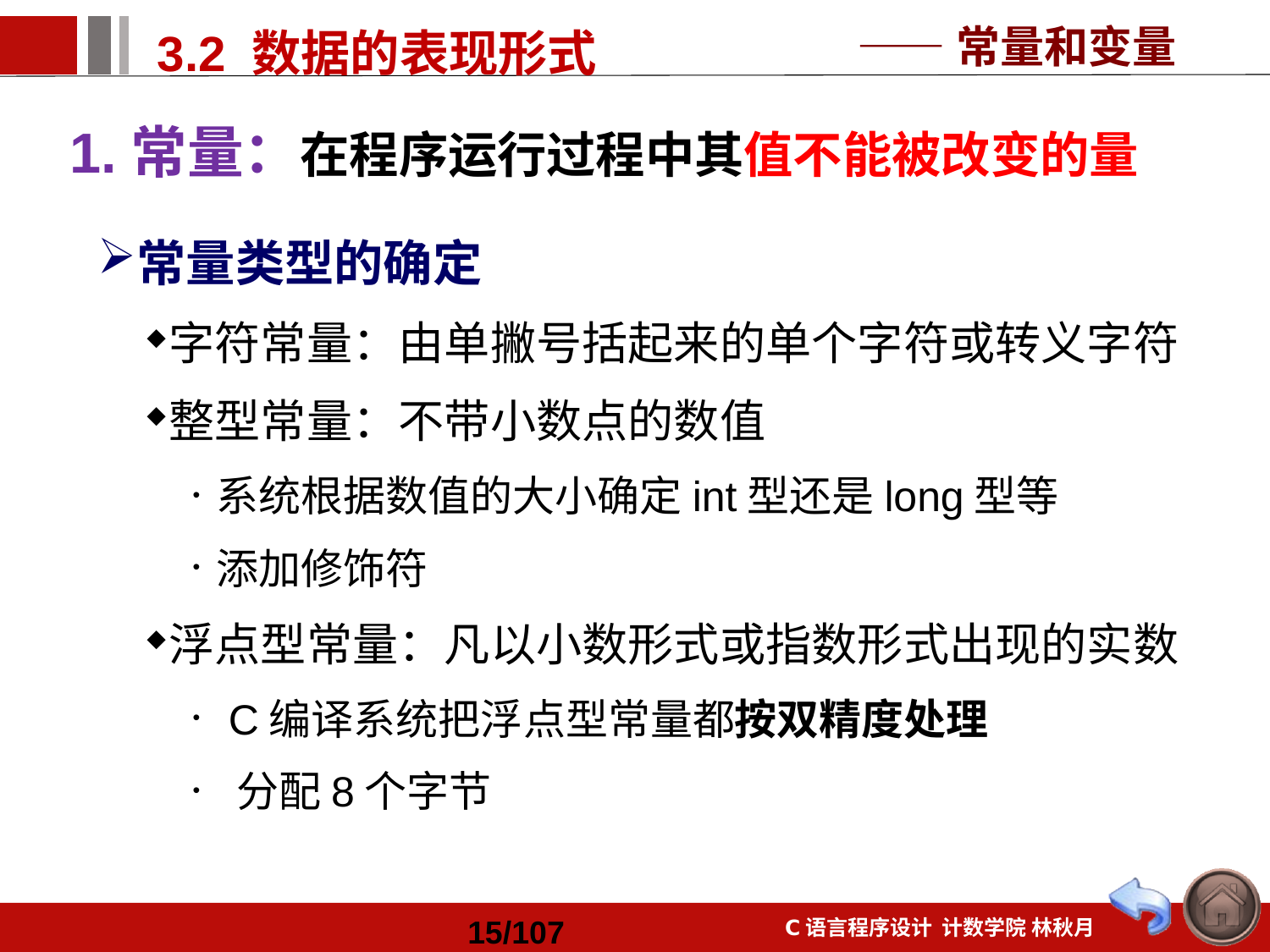

——常量和变量
1.常量：在程序运行过程中其值不能被改变的量
常量类型的确定
字符常量：由单撇号括起来的单个字符或转义字符
整型常量：不带小数点的数值
系统根据数值的大小确定int型还是long型等
添加修饰符
浮点型常量：凡以小数形式或指数形式出现的实数
 C编译系统把浮点型常量都按双精度处理
 分配8个字节